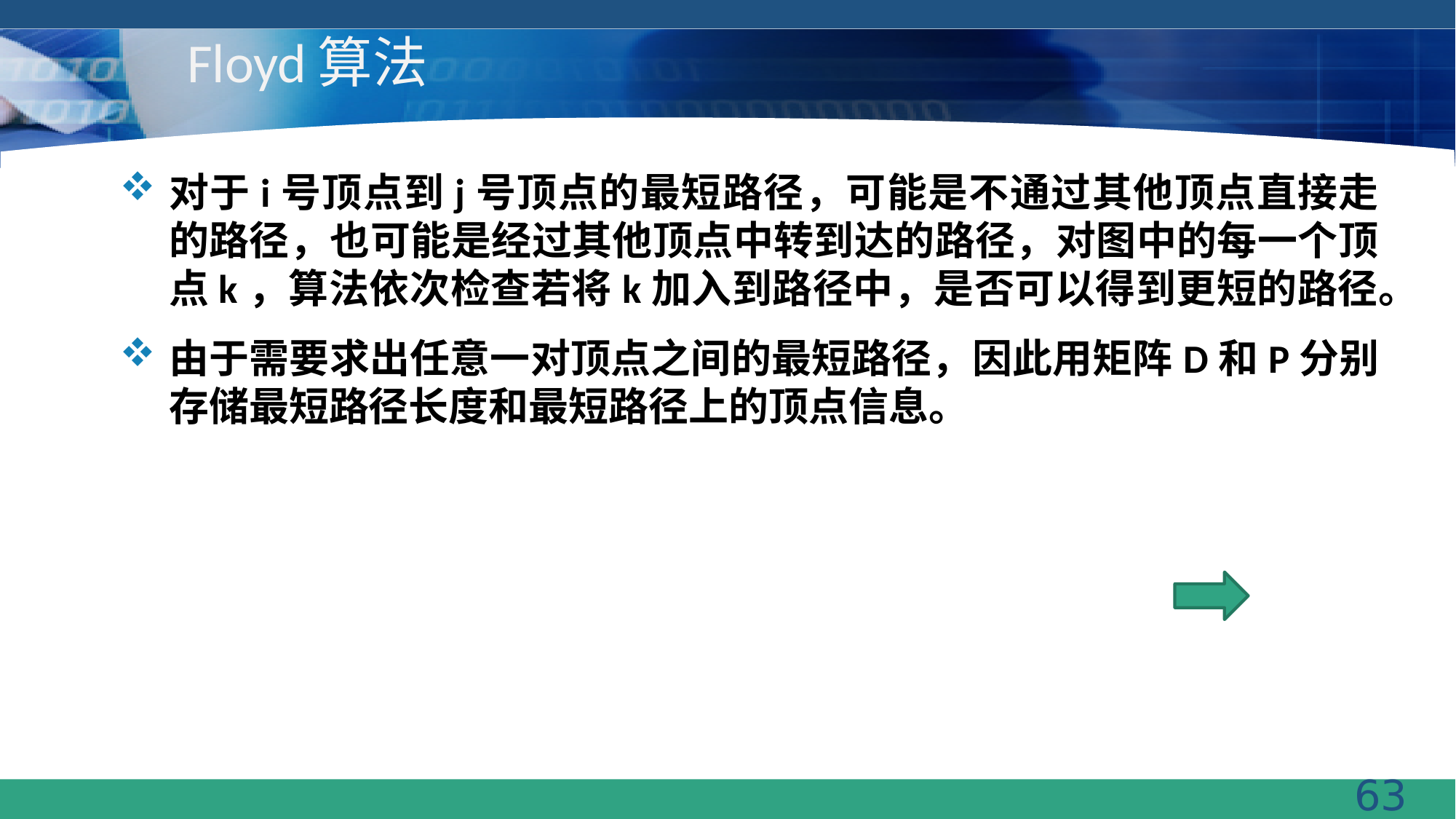

# Floyd算法
对于i号顶点到j号顶点的最短路径，可能是不通过其他顶点直接走的路径，也可能是经过其他顶点中转到达的路径，对图中的每一个顶点k，算法依次检查若将k加入到路径中，是否可以得到更短的路径。
由于需要求出任意一对顶点之间的最短路径，因此用矩阵D和P分别存储最短路径长度和最短路径上的顶点信息。